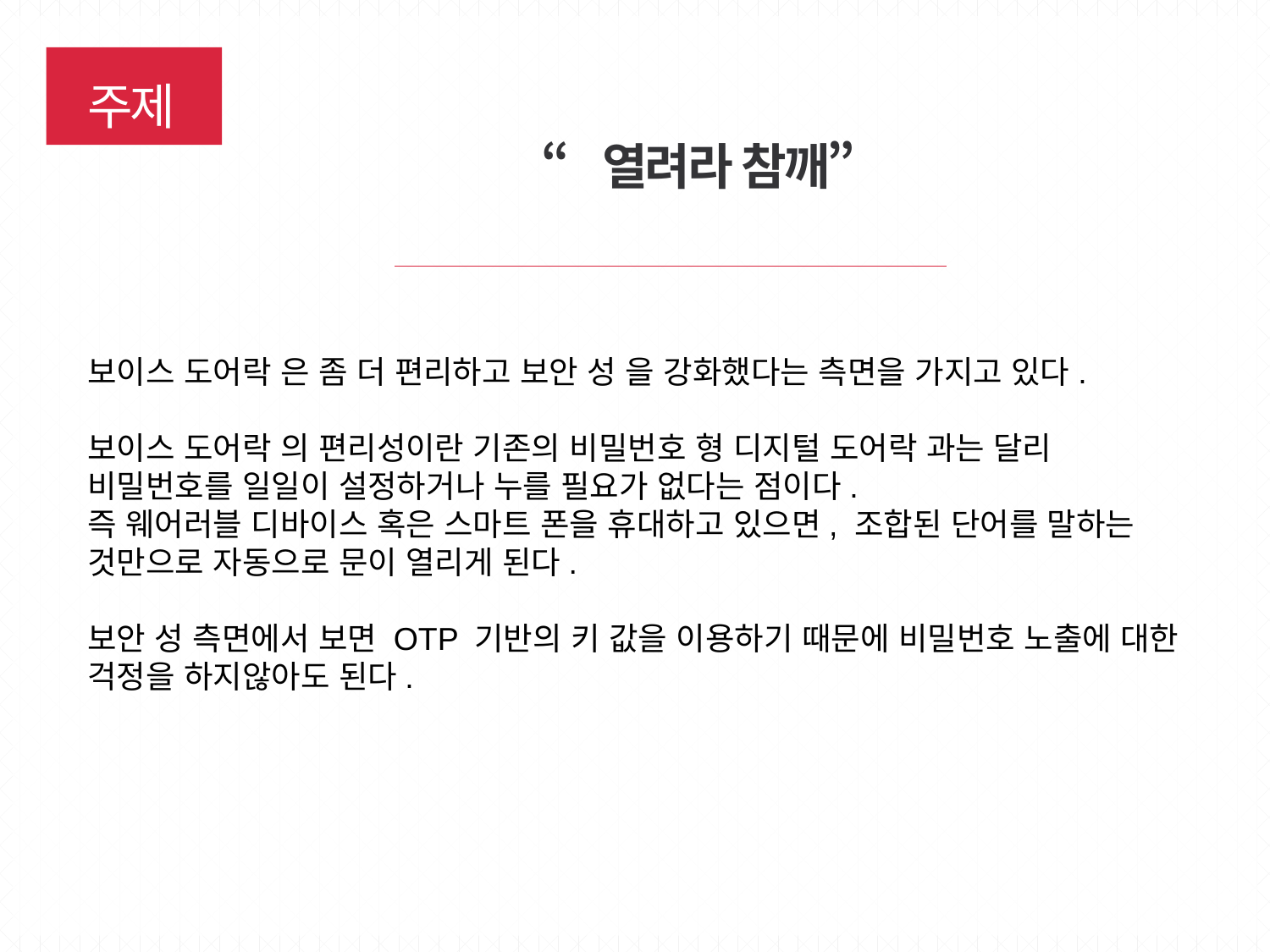

주제

“열려라 참깨”
보이스 도어락 은 좀 더 편리하고 보안 성 을 강화했다는 측면을 가지고 있다.

보이스 도어락 의 편리성이란 기존의 비밀번호 형 디지털 도어락 과는 달리 비밀번호를 일일이 설정하거나 누를 필요가 없다는 점이다.
즉 웨어러블 디바이스 혹은 스마트 폰을 휴대하고 있으면, 조합된 단어를 말하는 것만으로 자동으로 문이 열리게 된다.

보안 성 측면에서 보면 OTP 기반의 키 값을 이용하기 때문에 비밀번호 노출에 대한 걱정을 하지않아도 된다.